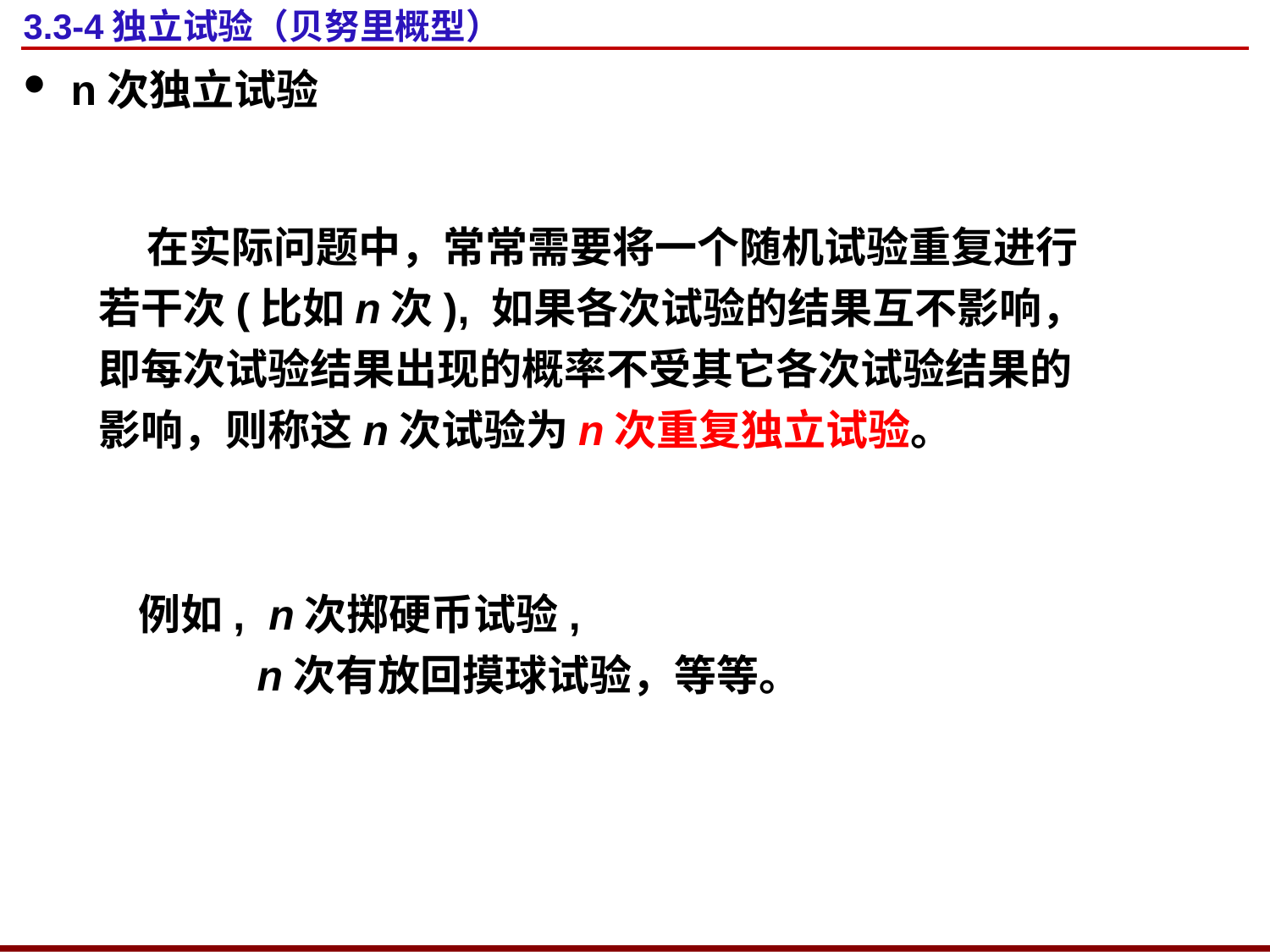

# 3.3-4独立试验（贝努里概型）
n次独立试验
    在实际问题中，常常需要将一个随机试验重复进行若干次(比如n次), 如果各次试验的结果互不影响，即每次试验结果出现的概率不受其它各次试验结果的影响，则称这n次试验为n次重复独立试验。
例如,  n次掷硬币试验,
          n次有放回摸球试验，等等。